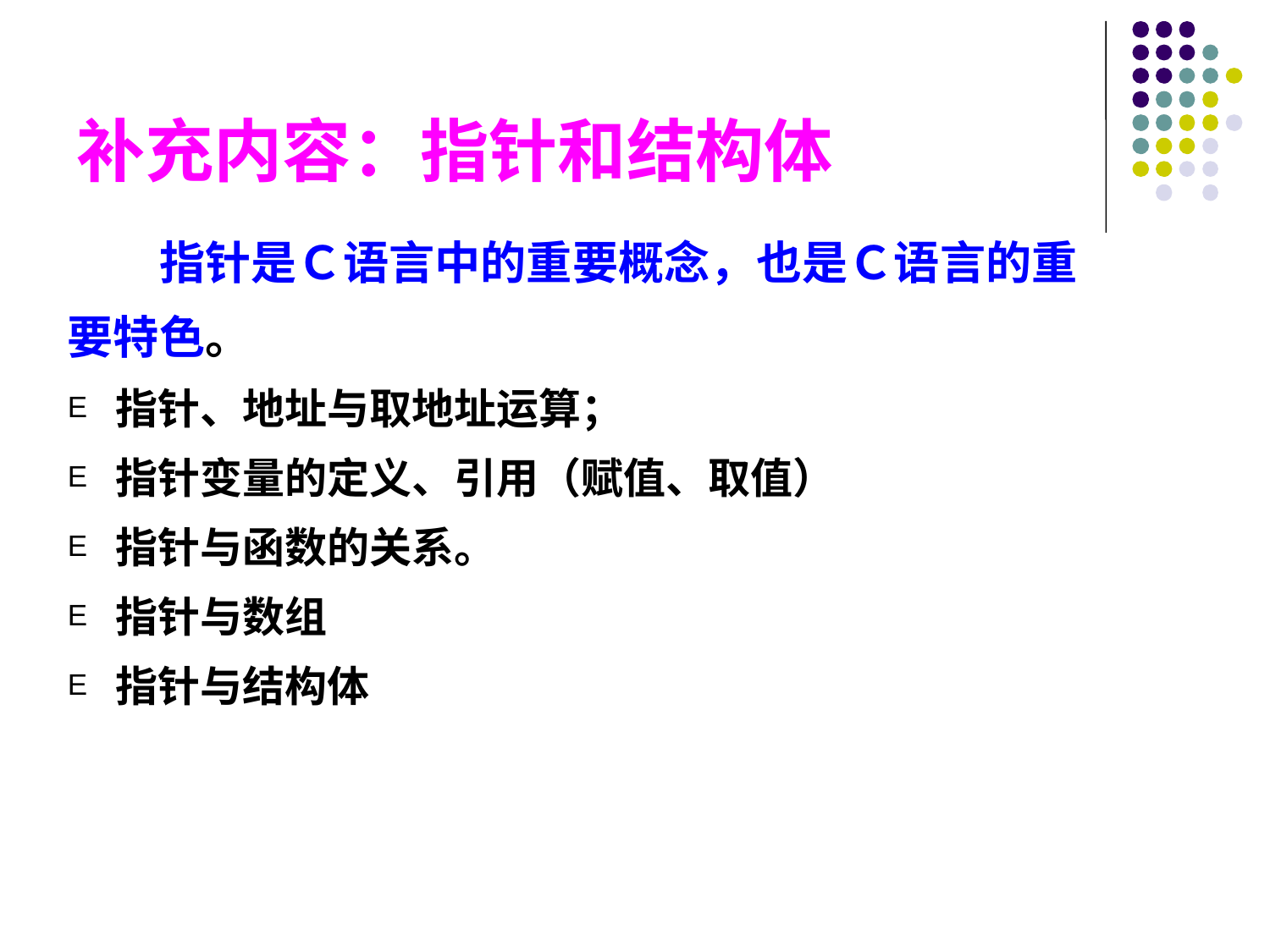

# 补充内容：指针和结构体
　　指针是Ｃ语言中的重要概念，也是Ｃ语言的重
要特色。
指针、地址与取地址运算；
指针变量的定义、引用（赋值、取值）
指针与函数的关系。
指针与数组
指针与结构体